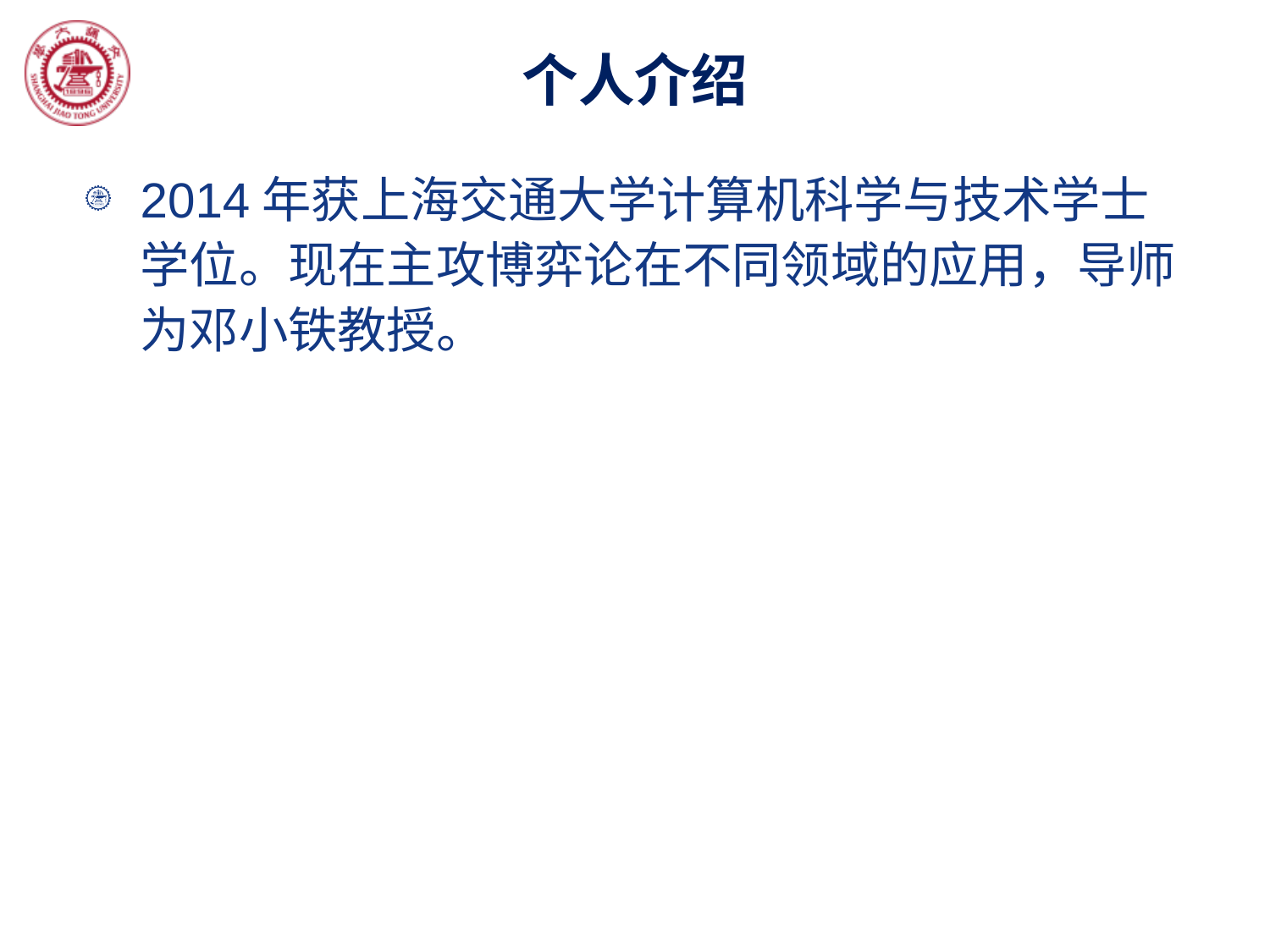

# 个人介绍
2014年获上海交通大学计算机科学与技术学士学位。现在主攻博弈论在不同领域的应用，导师为邓小铁教授。